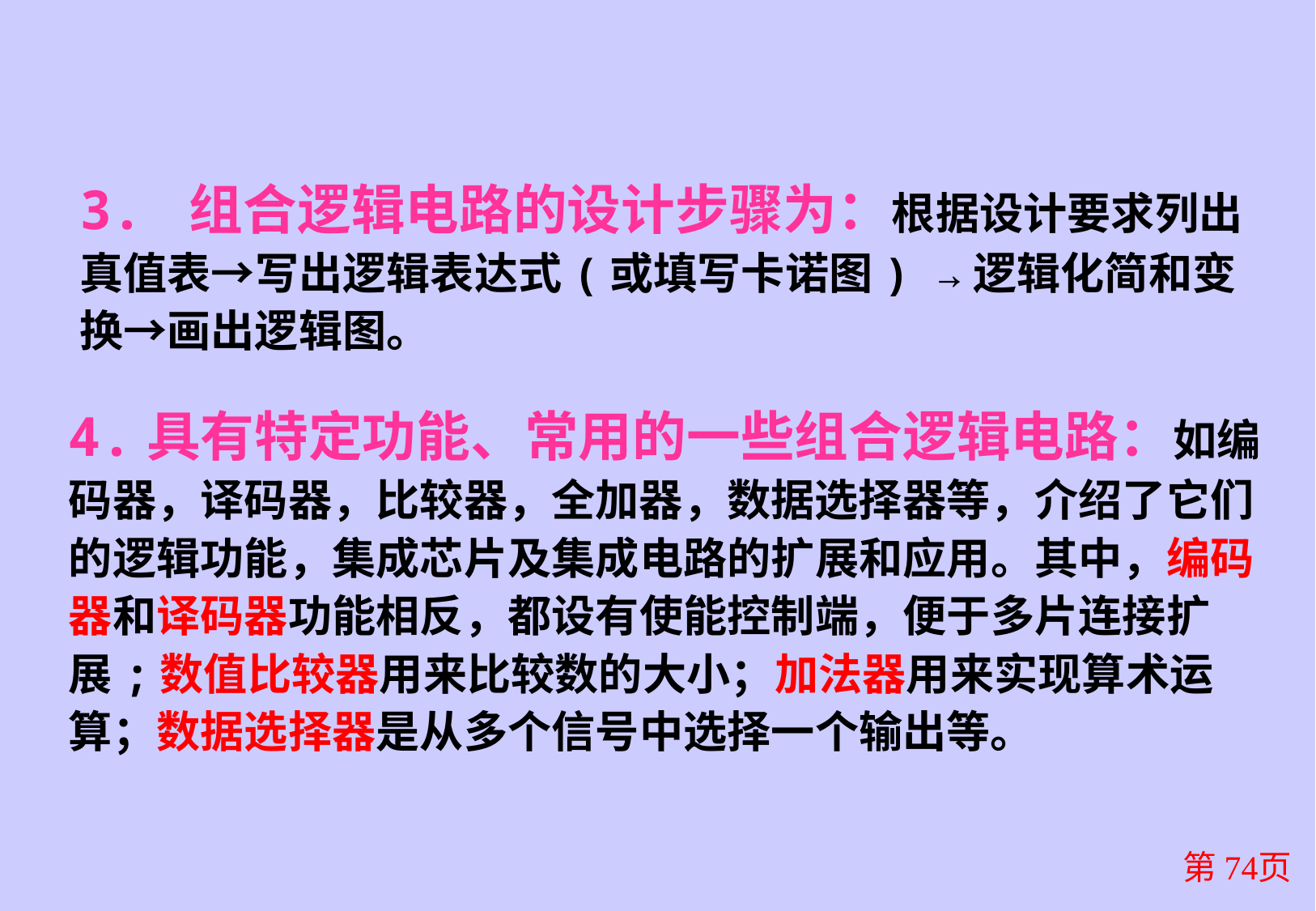

3. 组合逻辑电路的设计步骤为：根据设计要求列出真值表→写出逻辑表达式(或填写卡诺图) →逻辑化简和变换→画出逻辑图。
4.具有特定功能、常用的一些组合逻辑电路：如编码器，译码器，比较器，全加器，数据选择器等，介绍了它们的逻辑功能，集成芯片及集成电路的扩展和应用。其中，编码器和译码器功能相反，都设有使能控制端，便于多片连接扩展;数值比较器用来比较数的大小；加法器用来实现算术运算；数据选择器是从多个信号中选择一个输出等。
第74页